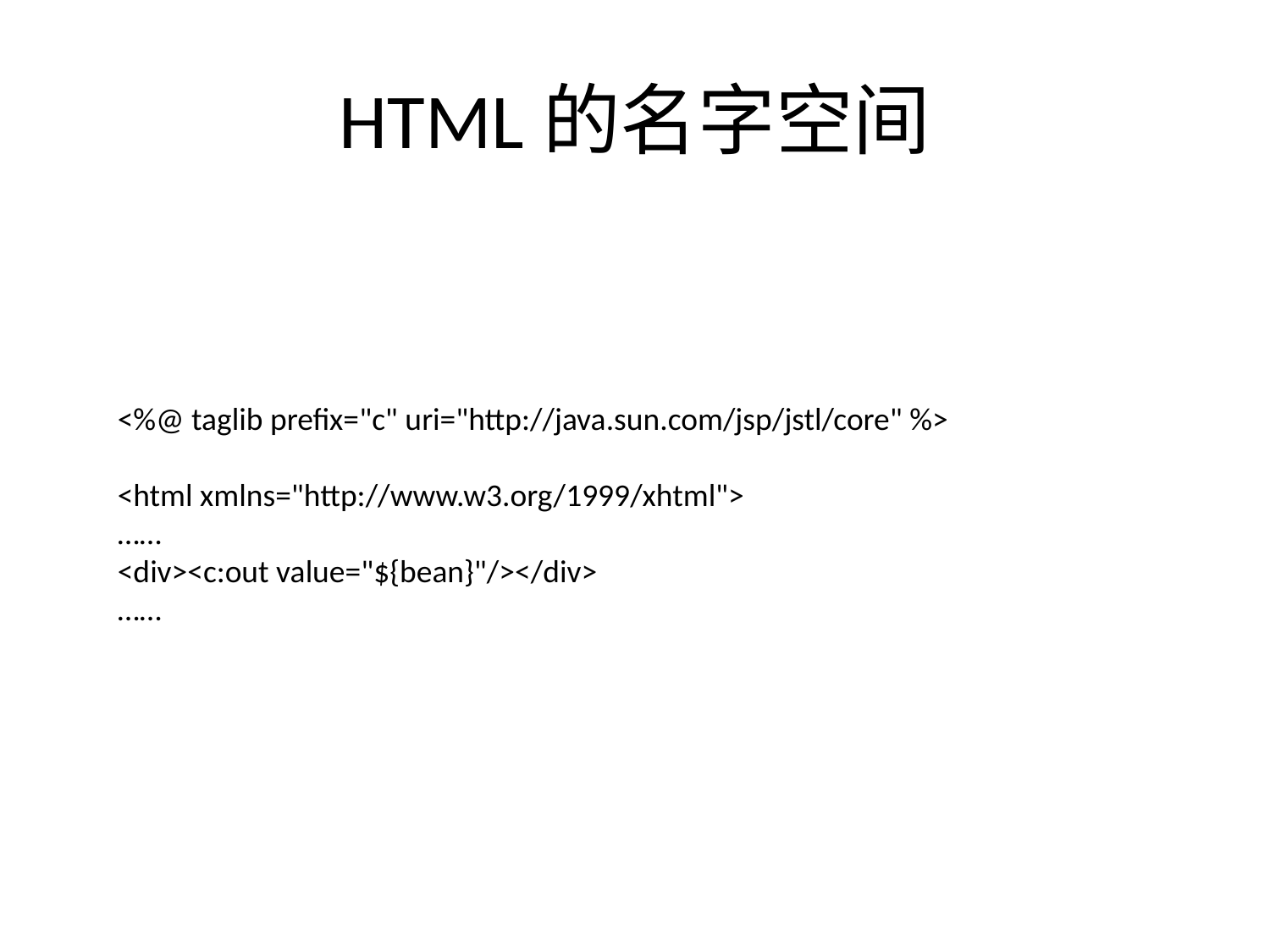

# HTML的名字空间

<%@ taglib prefix="c" uri="http://java.sun.com/jsp/jstl/core" %>

<html xmlns="http://www.w3.org/1999/xhtml">
……
<div><c:out value="${bean}"/></div>
……